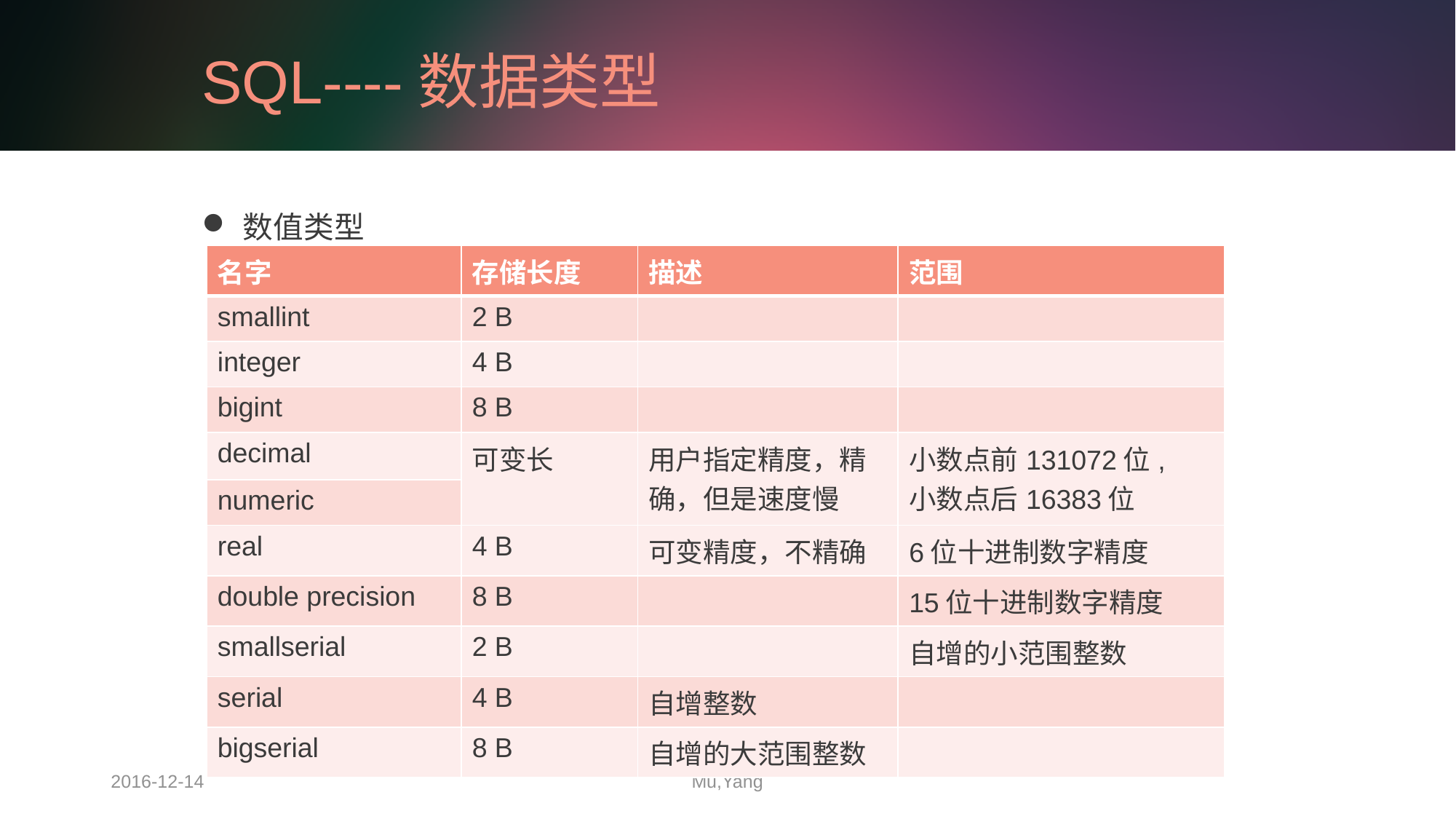

# SQL----数据类型
数值类型

| 名字 | 存储长度 | 描述 | 范围 |
| --- | --- | --- | --- |
| smallint | 2 B |  |  |
| integer | 4 B |  |  |
| bigint | 8 B |  |  |
| decimal | 可变长 | 用户指定精度，精确，但是速度慢 | 小数点前131072位, 小数点后16383位 |
| numeric |  |  |  |
| real | 4 B | 可变精度，不精确 | 6位十进制数字精度 |
| double precision | 8 B |  | 15位十进制数字精度 |
| smallserial | 2 B |  | 自增的小范围整数 |
| serial | 4 B | 自增整数 |  |
| bigserial | 8 B | 自增的大范围整数 |  |
2016-12-14
Mu,Yang
66